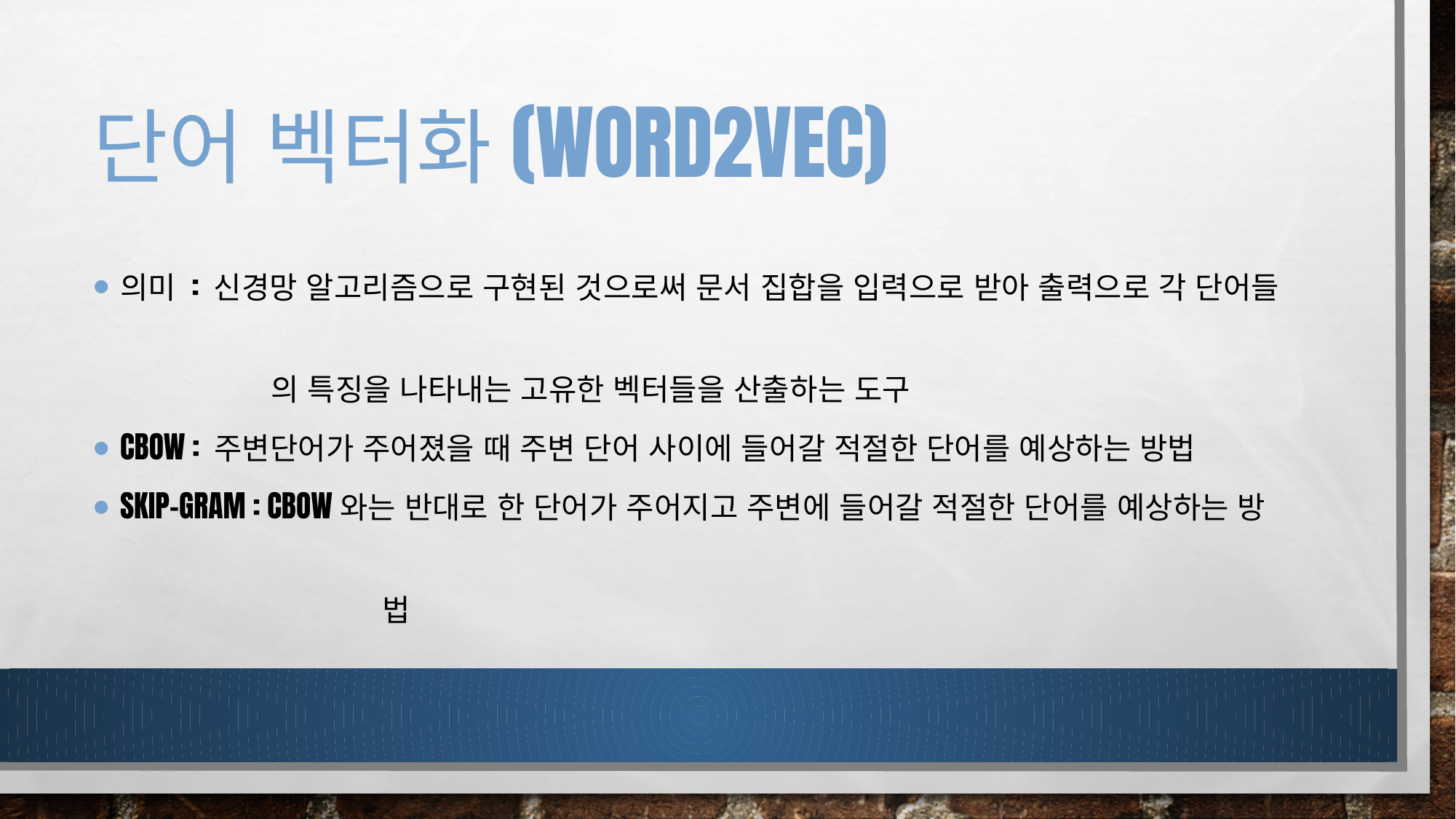

# 단어 벡터화(WORD2VEC)
의미 : 신경망 알고리즘으로 구현된 것으로써 문서 집합을 입력으로 받아 출력으로 각 단어들
                    의 특징을 나타내는 고유한 벡터들을 산출하는 도구
CBOW : 주변단어가 주어졌을 때 주변 단어 사이에 들어갈 적절한 단어를 예상하는 방법
SKIP-GRAM : CBOW와는 반대로 한 단어가 주어지고 주변에 들어갈 적절한 단어를 예상하는 방
                                 법